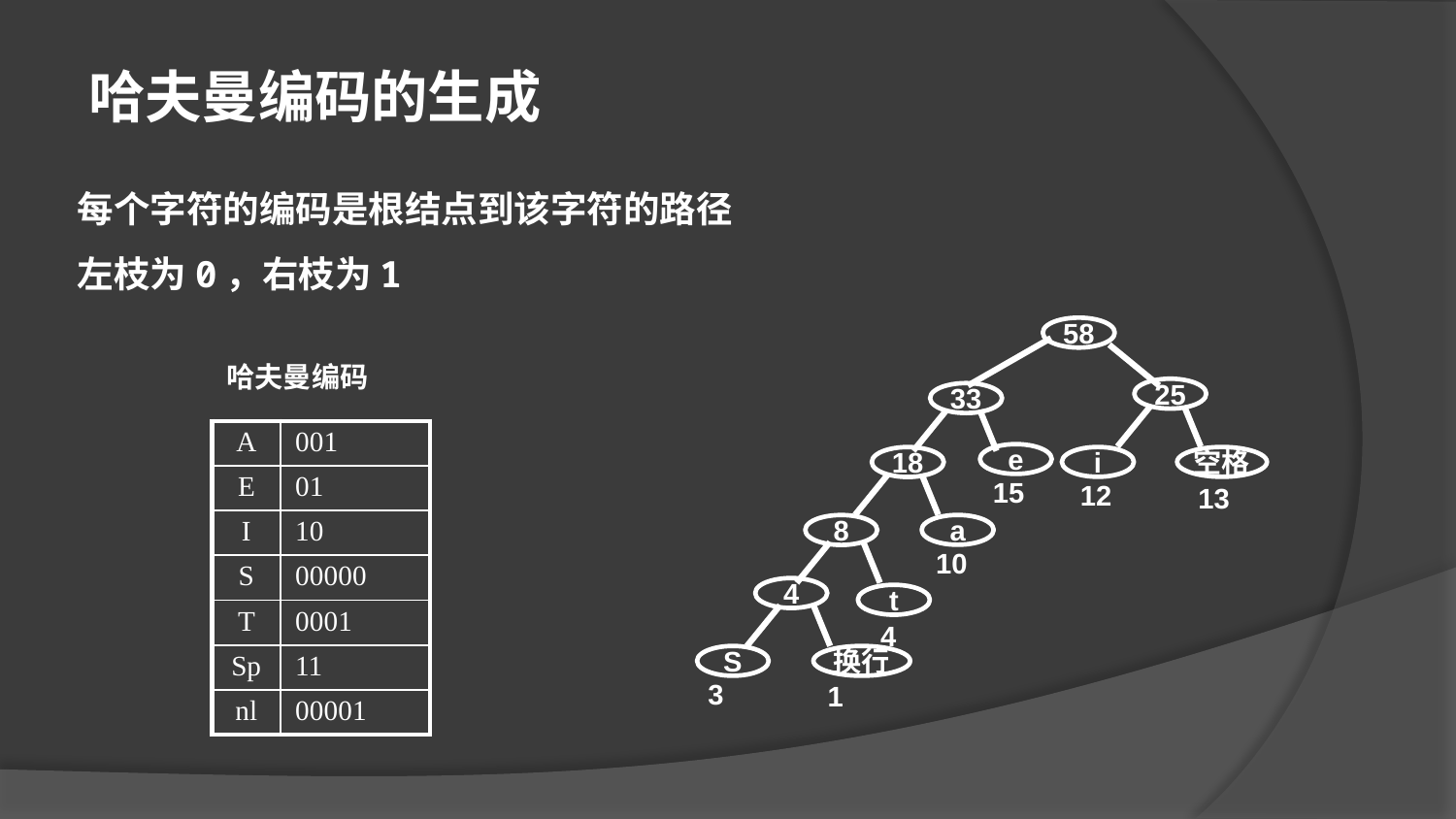

哈夫曼编码的生成
每个字符的编码是根结点到该字符的路径
左枝为0，右枝为1
58

25
33

e
18
15

8
a
10

4
t

4
S
换行
3
1

i
空格
12
13
哈夫曼编码
| A | 001 |
| --- | --- |
| E | 01 |
| I | 10 |
| S | 00000 |
| T | 0001 |
| Sp | 11 |
| nl | 00001 |